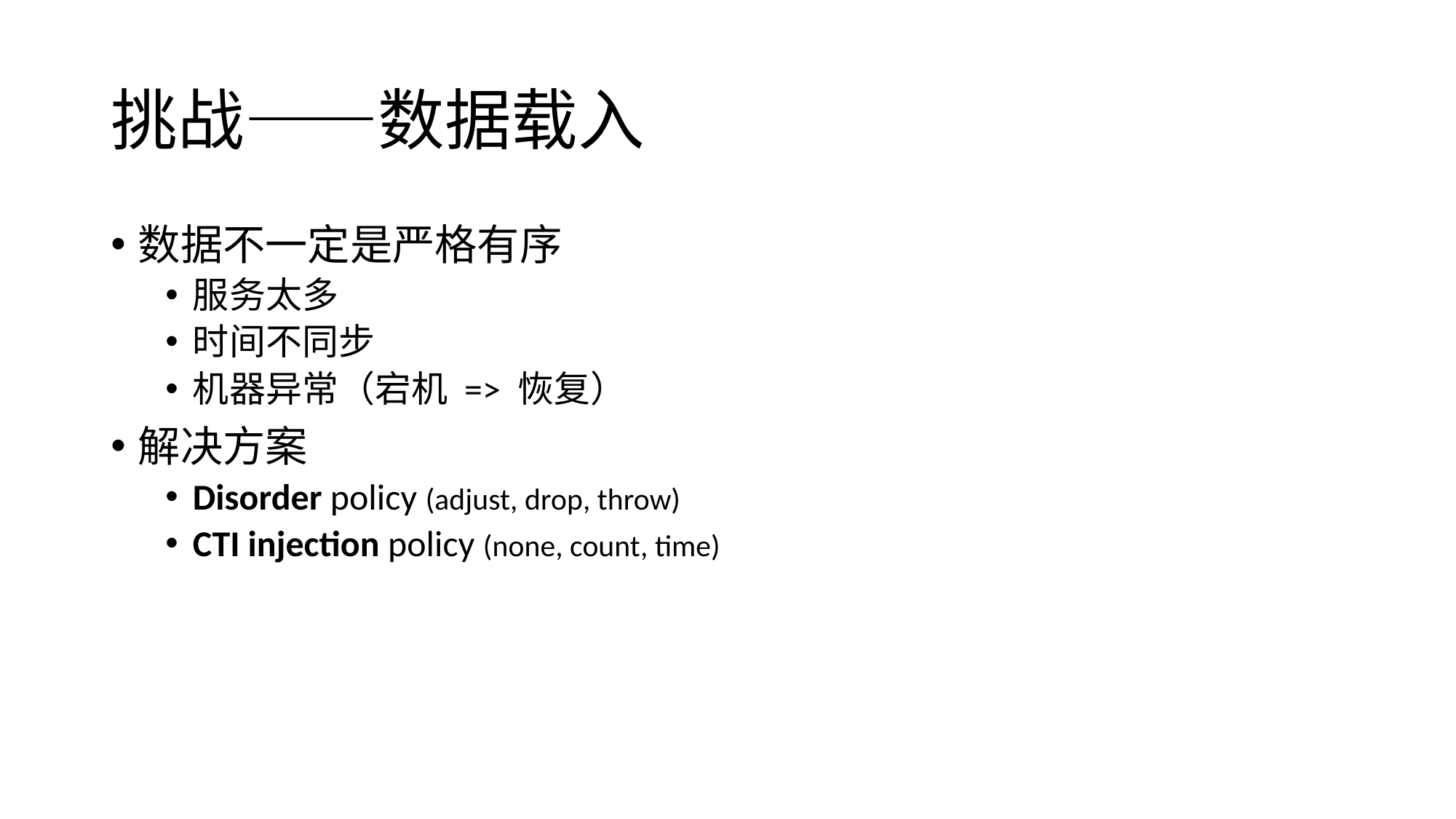

# 挑战——数据载入
数据不一定是严格有序
服务太多
时间不同步
机器异常（宕机 => 恢复）
解决方案
Disorder policy (adjust, drop, throw)
CTI injection policy (none, count, time)